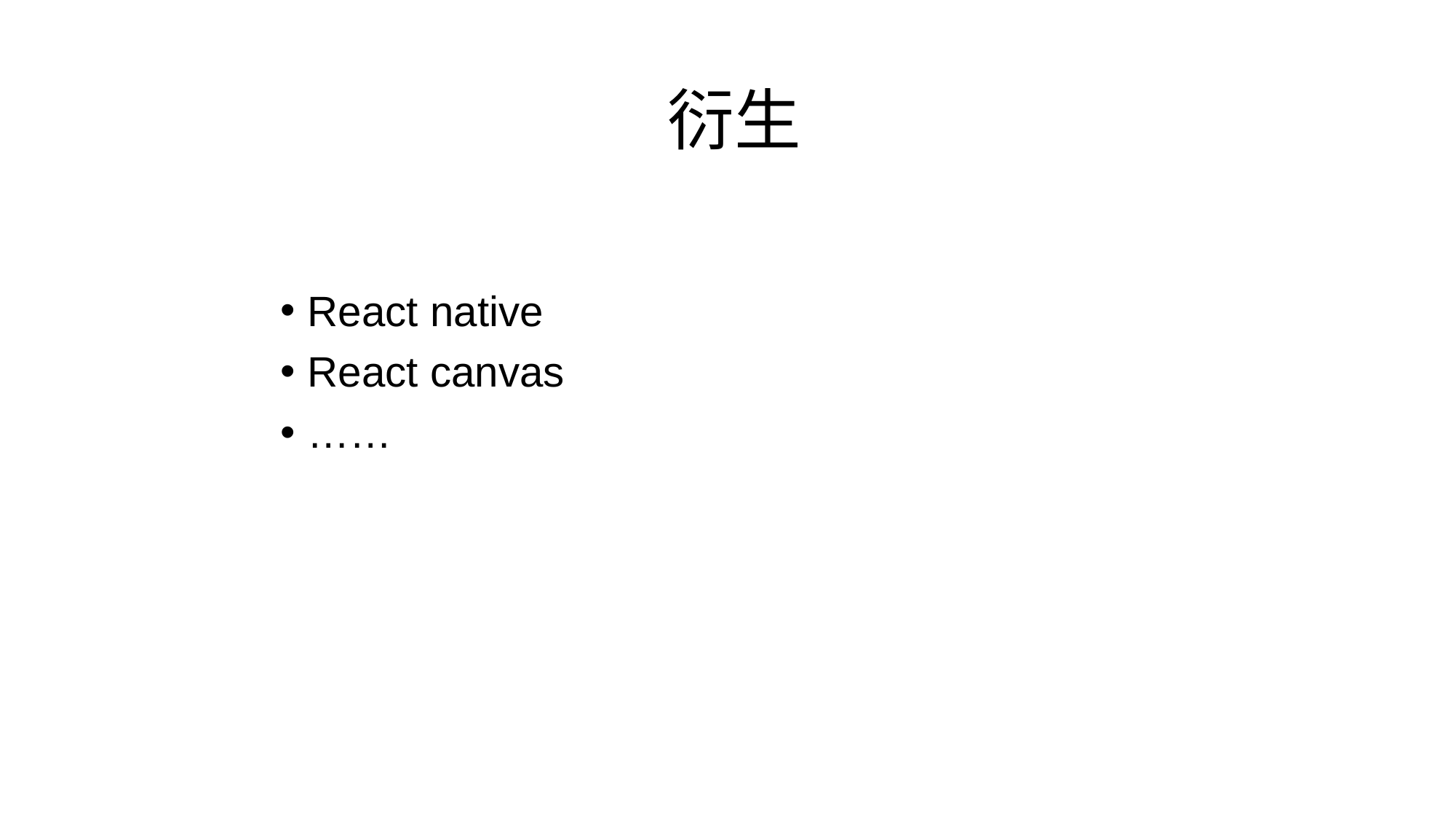

# 衍生

React native
React canvas
……